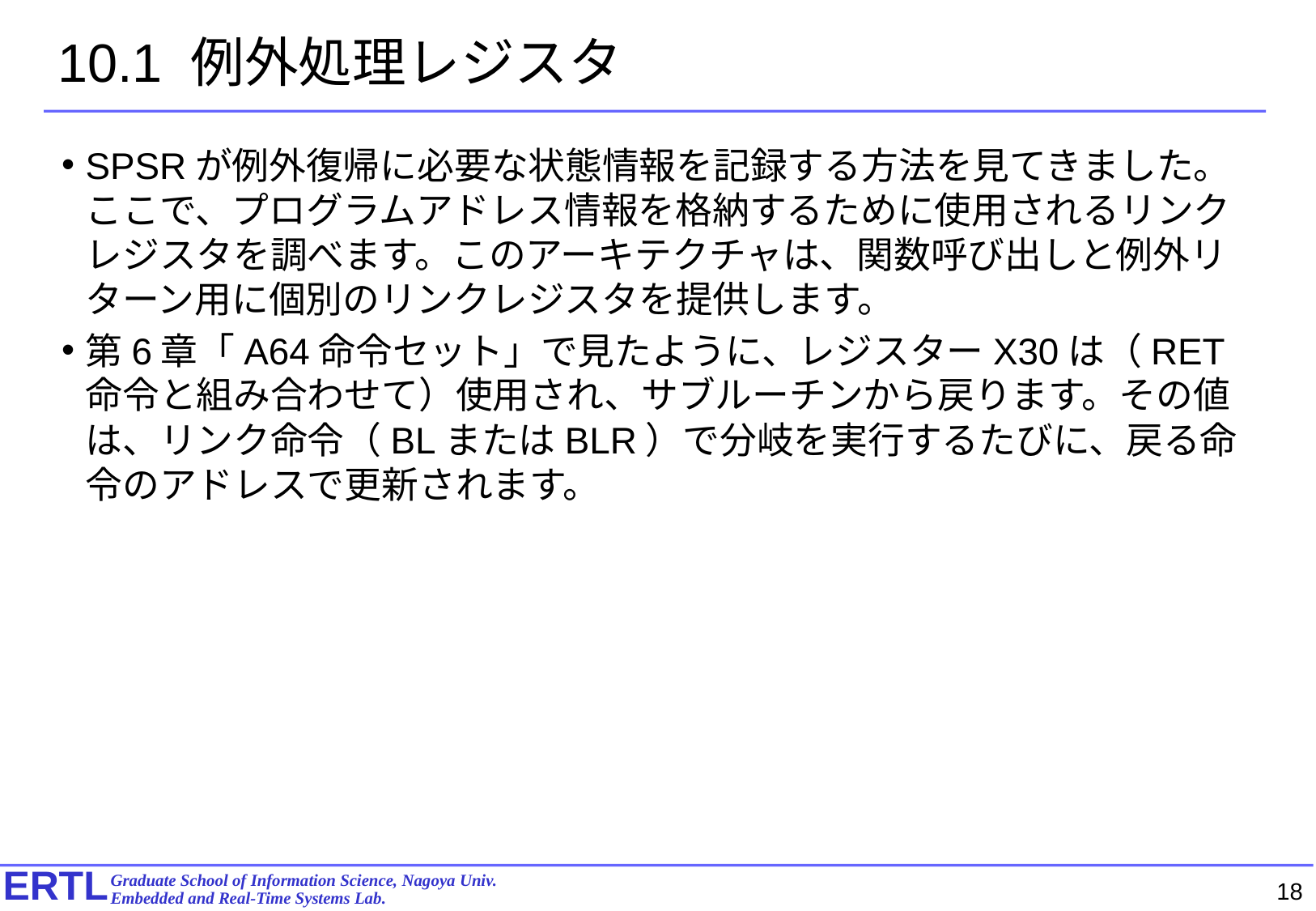

# 10.1 例外処理レジスタ
SPSRが例外復帰に必要な状態情報を記録する方法を見てきました。ここで、プログラムアドレス情報を格納するために使用されるリンクレジスタを調べます。このアーキテクチャは、関数呼び出しと例外リターン用に個別のリンクレジスタを提供します。
第6章「A64命令セット」で見たように、レジスターX30は（RET命令と組み合わせて）使用され、サブルーチンから戻ります。その値は、リンク命令（BLまたはBLR）で分岐を実行するたびに、戻る命令のアドレスで更新されます。
18